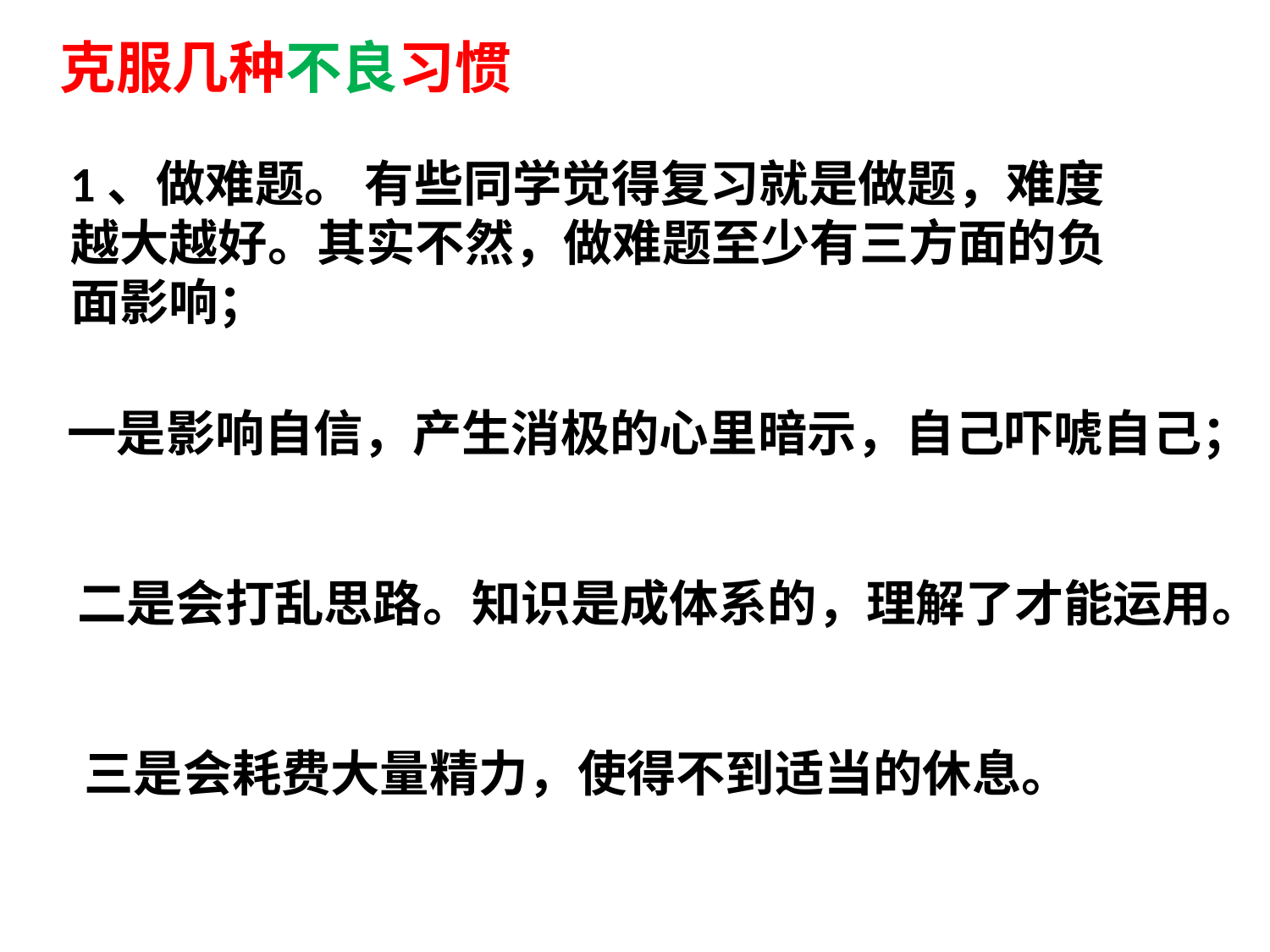

克服几种不良习惯
1、做难题。 有些同学觉得复习就是做题，难度越大越好。其实不然，做难题至少有三方面的负面影响；
一是影响自信，产生消极的心里暗示，自己吓唬自己；
二是会打乱思路。知识是成体系的，理解了才能运用。
三是会耗费大量精力，使得不到适当的休息。